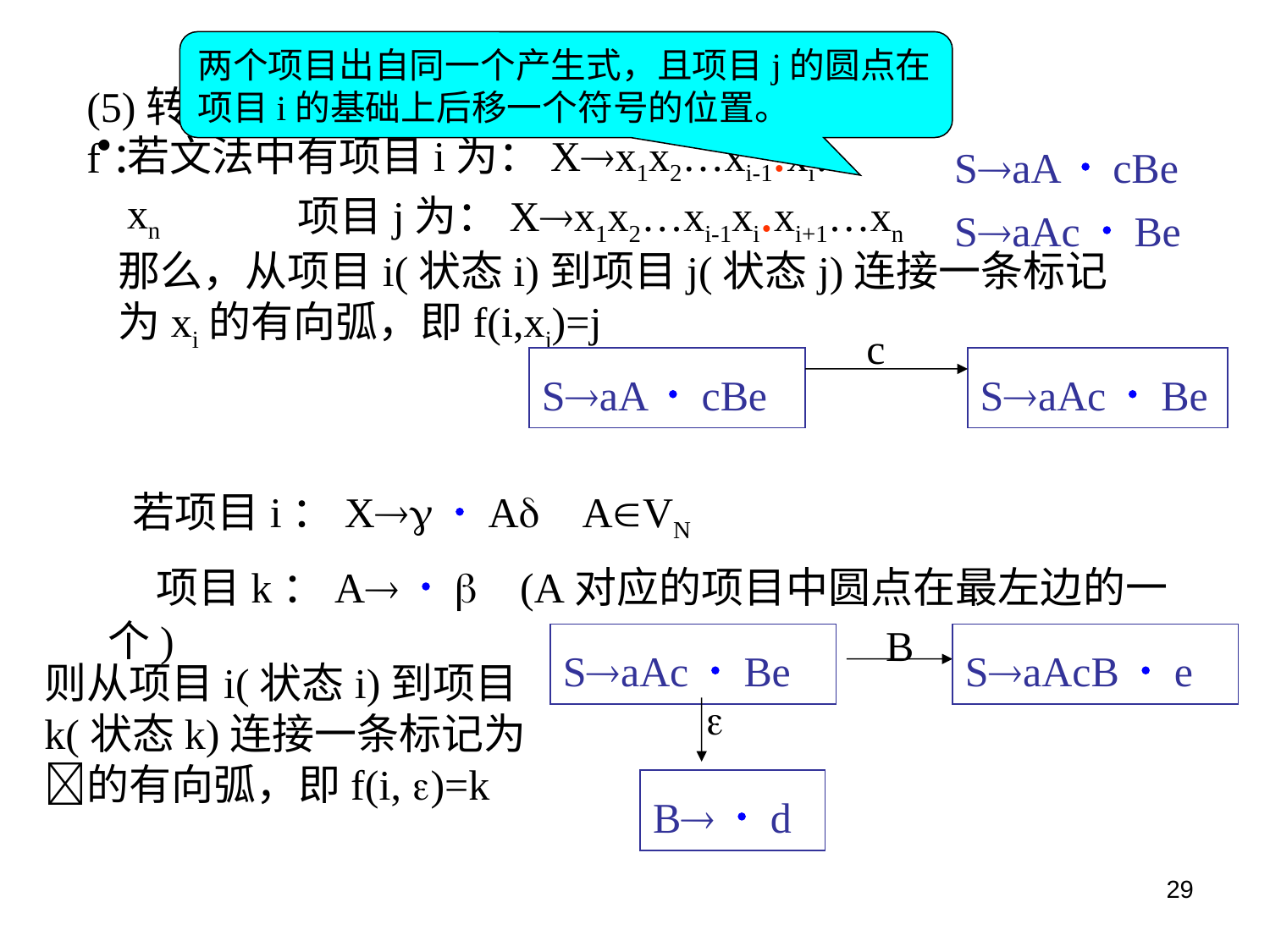

两个项目出自同一个产生式，且项目j的圆点在项目i的基础上后移一个符号的位置。
(5)转换函数f：
若文法中有项目i为：X→x1x2…xi-1.xi…xn
S→aA ⋅ cBe
                    项目j为：X→x1x2…xi-1xi.xi+1…xn
S→aAc ⋅ Be
那么，从项目i(状态i)到项目j(状态j)连接一条标记为xi的有向弧，即f(i,xi)=j
c
S→aA ⋅ cBe
S→aAc ⋅ Be

若项目i：X→γ ⋅ Aδ    A∈VN
    项目k：A→ ⋅ β    (A对应的项目中圆点在最左边的一个)
B

S→aAc ⋅ Be
S→aAcB ⋅ e
则从项目i(状态i)到项目k(状态k)连接一条标记为ε的有向弧，即f(i, ε)=k
ε

B→ ⋅ d

29